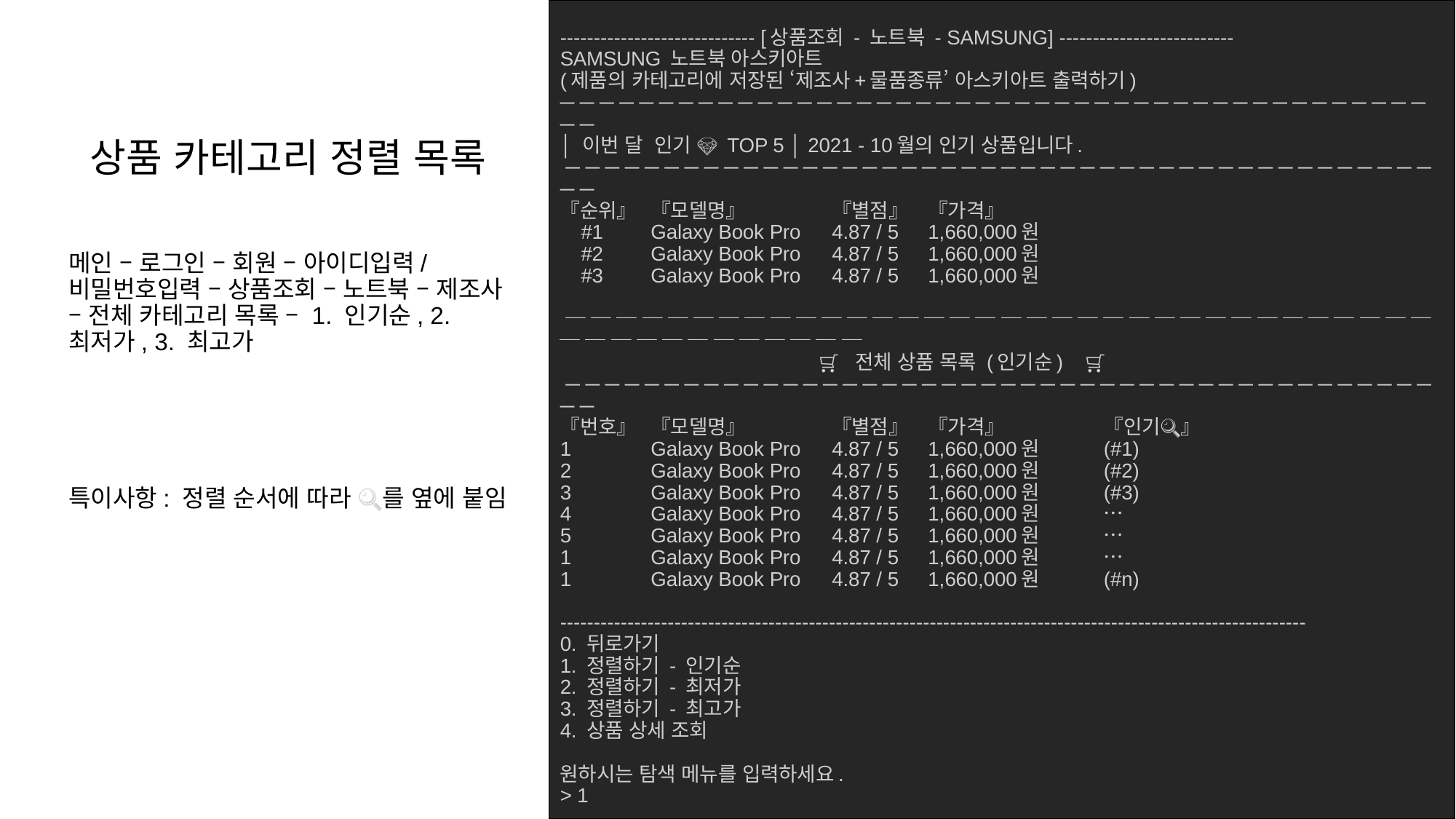

# ----------------------------- [상품조회 - 노트북 - SAMSUNG] -------------------------- SAMSUNG 노트북 아스키아트 (제품의 카테고리에 저장된 ‘제조사+물품종류’ 아스키아트 출력하기) ─ ─ ─ ─ ─ ─ ─ ─ ─ ─ ─ ─ ─ ─ ─ ─ ─ ─ ─ ─ ─ ─ ─ ─ ─ ─ ─ ─ ─ ─ ─ ─ ─ ─ ─ ─ ─ ─ ─ ─ ─ ─ ─ ─ ─ ─ │ 이번 달  인기 💎 TOP 5 │ 2021 - 10월의 인기 상품입니다. ─ ─ ─ ─ ─ ─ ─ ─ ─ ─ ─ ─ ─ ─ ─ ─ ─ ─ ─ ─ ─ ─ ─ ─ ─ ─ ─ ─ ─ ─ ─ ─ ─ ─ ─ ─ ─ ─ ─ ─ ─ ─ ─ ─ ─ ─ 『순위』 	『모델명』		『별점』		 『가격』 #1	Galaxy Book Pro	4.87 / 5		 1,660,000원 #2	Galaxy Book Pro	4.87 / 5		 1,660,000원 #3	Galaxy Book Pro	4.87 / 5		 1,660,000원 ─ ─ ─ ─ ─ ─ ─ ─ ─ ─ ─ ─ ─ ─ ─ ─ ─ ─ ─ ─ ─ ─ ─ ─ ─ ─ ─ ─ ─ ─ ─ ─ ─ ─ ─ ─ ─ ─ ─ ─ ─ ─ ─ ─ ─ ─ 🛒   전체 상품 목록 (인기순)    🛒 ─ ─ ─ ─ ─ ─ ─ ─ ─ ─ ─ ─ ─ ─ ─ ─ ─ ─ ─ ─ ─ ─ ─ ─ ─ ─ ─ ─ ─ ─ ─ ─ ─ ─ ─ ─ ─ ─ ─ ─ ─ ─ ─ ─ ─ ─ 『번호』 	『모델명』		『별점』		 『가격』		『인기🔍』 1	Galaxy Book Pro	4.87 / 5		 1,660,000원	(#1) 2	Galaxy Book Pro	4.87 / 5		 1,660,000원	(#2) 3	Galaxy Book Pro	4.87 / 5		 1,660,000원	(#3) 4	Galaxy Book Pro	4.87 / 5		 1,660,000원	… 5	Galaxy Book Pro	4.87 / 5		 1,660,000원	… 1	Galaxy Book Pro	4.87 / 5		 1,660,000원	… 1	Galaxy Book Pro	4.87 / 5		 1,660,000원	(#n) --------------------------------------------------------------------------------------------------------------- 0. 뒤로가기 1. 정렬하기 - 인기순 2. 정렬하기 - 최저가 3. 정렬하기 - 최고가 4. 상품 상세 조회 원하시는 탐색 메뉴를 입력하세요. > 1
상품 카테고리 정렬 목록
메인 – 로그인 – 회원 – 아이디입력/비밀번호입력 – 상품조회 – 노트북 – 제조사 – 전체 카테고리 목록 – 1. 인기순, 2. 최저가, 3. 최고가
특이사항: 정렬 순서에 따라 🔍를 옆에 붙임